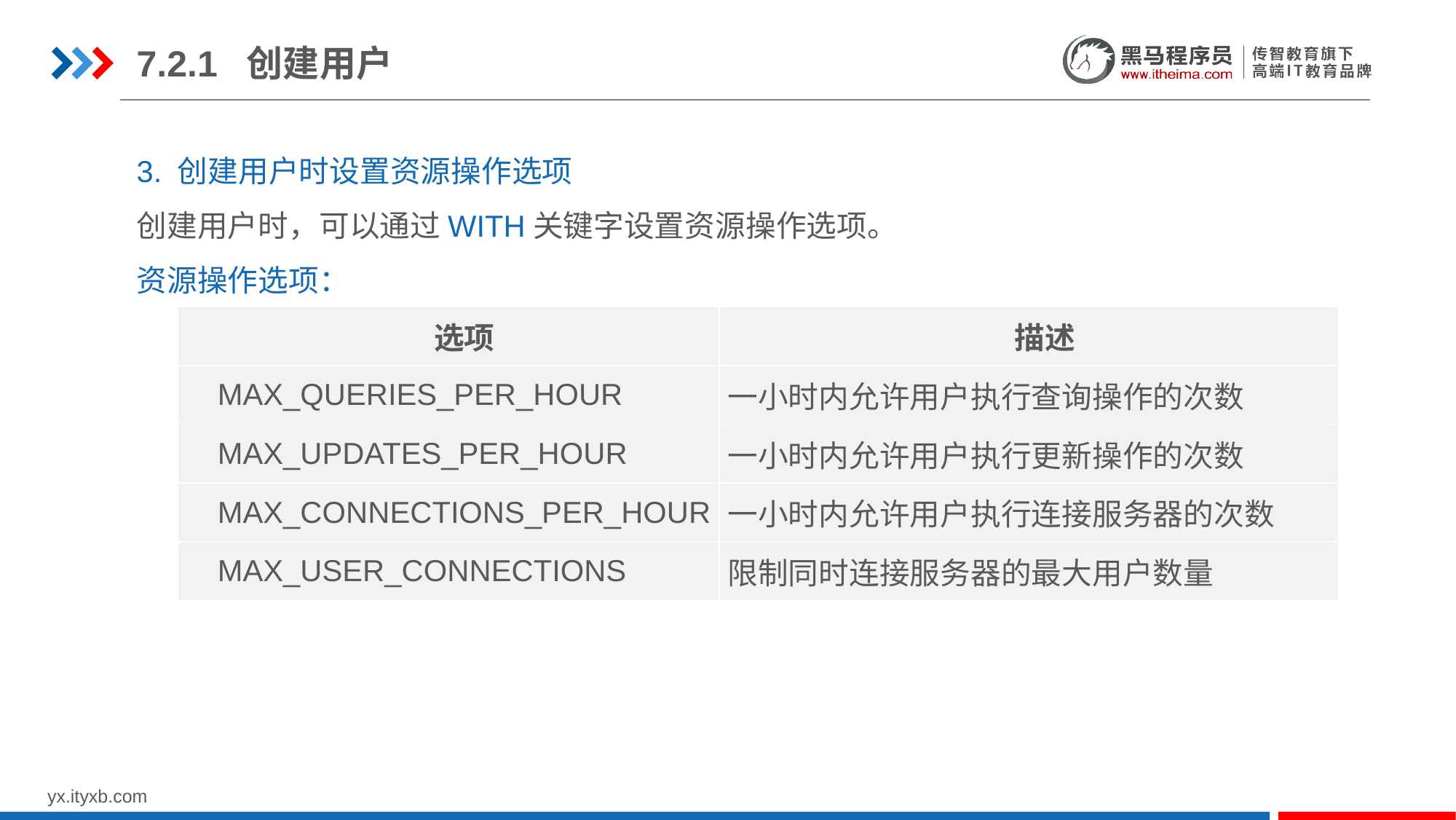

7.2.1  创建用户
3. 创建用户时设置资源操作选项
创建用户时，可以通过WITH关键字设置资源操作选项。
资源操作选项：
| 选项 | 描述 |
| --- | --- |
| MAX\_QUERIES\_PER\_HOUR | 一小时内允许用户执行查询操作的次数 |
| MAX\_UPDATES\_PER\_HOUR | 一小时内允许用户执行更新操作的次数 |
| MAX\_CONNECTIONS\_PER\_HOUR | 一小时内允许用户执行连接服务器的次数 |
| MAX\_USER\_CONNECTIONS | 限制同时连接服务器的最大用户数量 |